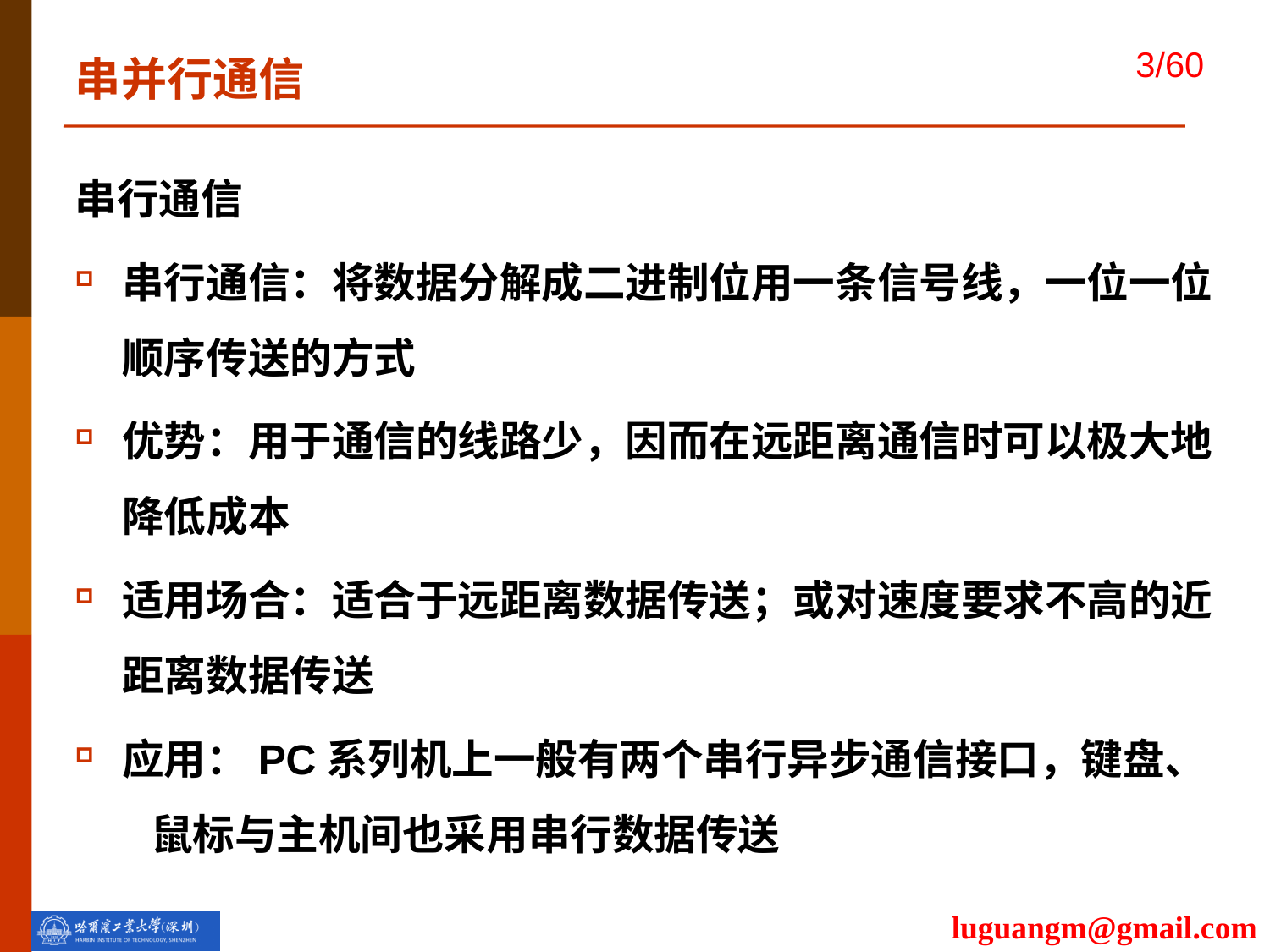

串并行通信
串行通信
串行通信：将数据分解成二进制位用一条信号线，一位一位顺序传送的方式
优势：用于通信的线路少，因而在远距离通信时可以极大地降低成本
适用场合：适合于远距离数据传送；或对速度要求不高的近距离数据传送
应用：PC系列机上一般有两个串行异步通信接口，键盘、	   鼠标与主机间也采用串行数据传送